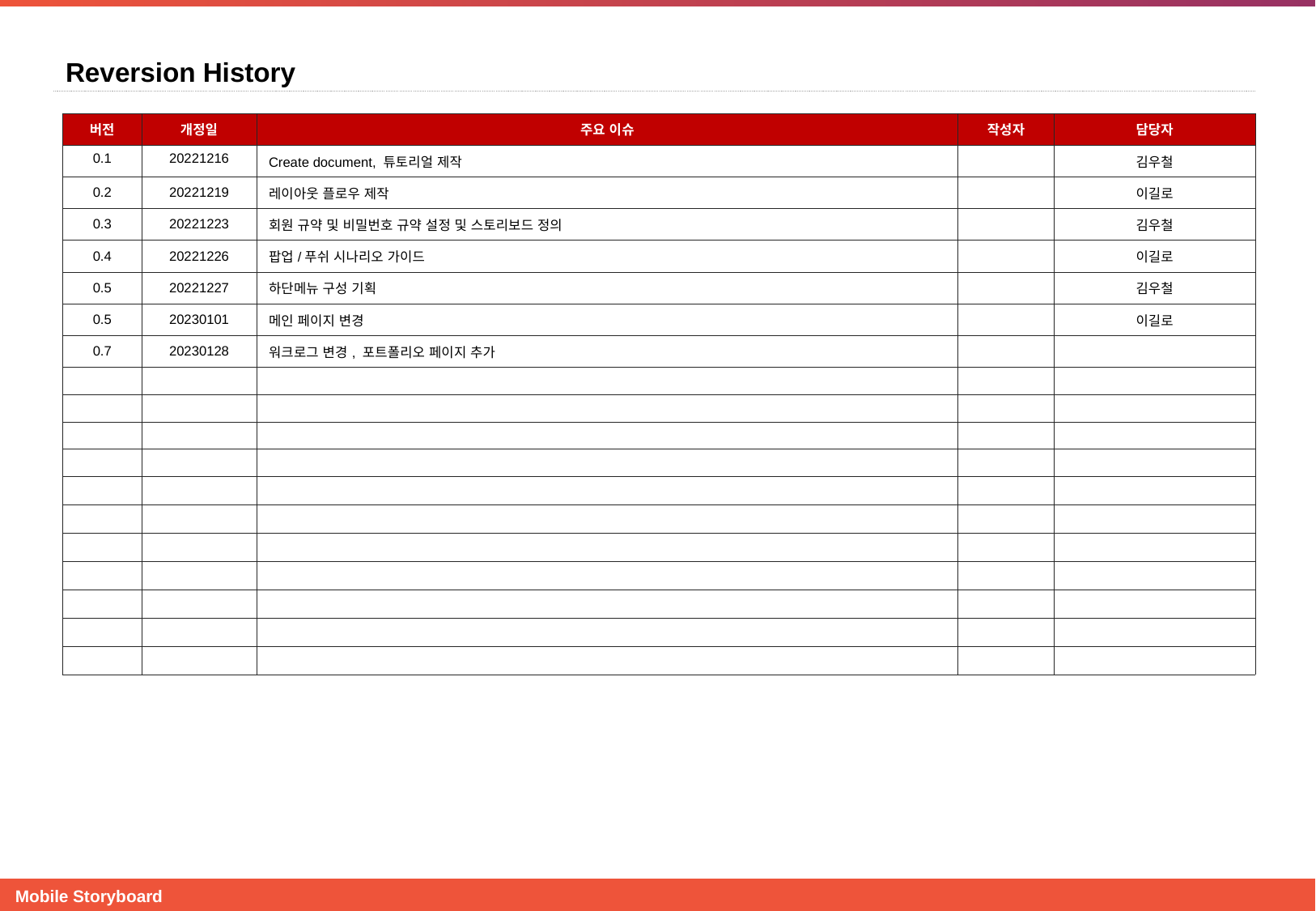

Reversion History
| 버전 | 개정일 | 주요 이슈 | 작성자 | 담당자 |
| --- | --- | --- | --- | --- |
| 0.1 | 20221216 | Create document, 튜토리얼 제작 |  | 김우철 |
| 0.2 | 20221219 | 레이아웃 플로우 제작 |  | 이길로 |
| 0.3 | 20221223 | 회원 규약 및 비밀번호 규약 설정 및 스토리보드 정의 |  | 김우철 |
| 0.4 | 20221226 | 팝업/푸쉬 시나리오 가이드 |  | 이길로 |
| 0.5 | 20221227 | 하단메뉴 구성 기획 |  | 김우철 |
| 0.5 | 20230101 | 메인 페이지 변경 |  | 이길로 |
| 0.7 | 20230128 | 워크로그 변경, 포트폴리오 페이지 추가 |  |  |
|  |  |  |  |  |
|  |  |  |  |  |
|  |  |  |  |  |
|  |  |  |  |  |
|  |  |  |  |  |
|  |  |  |  |  |
|  |  |  |  |  |
|  |  |  |  |  |
|  |  |  |  |  |
|  |  |  |  |  |
|  |  |  |  |  |